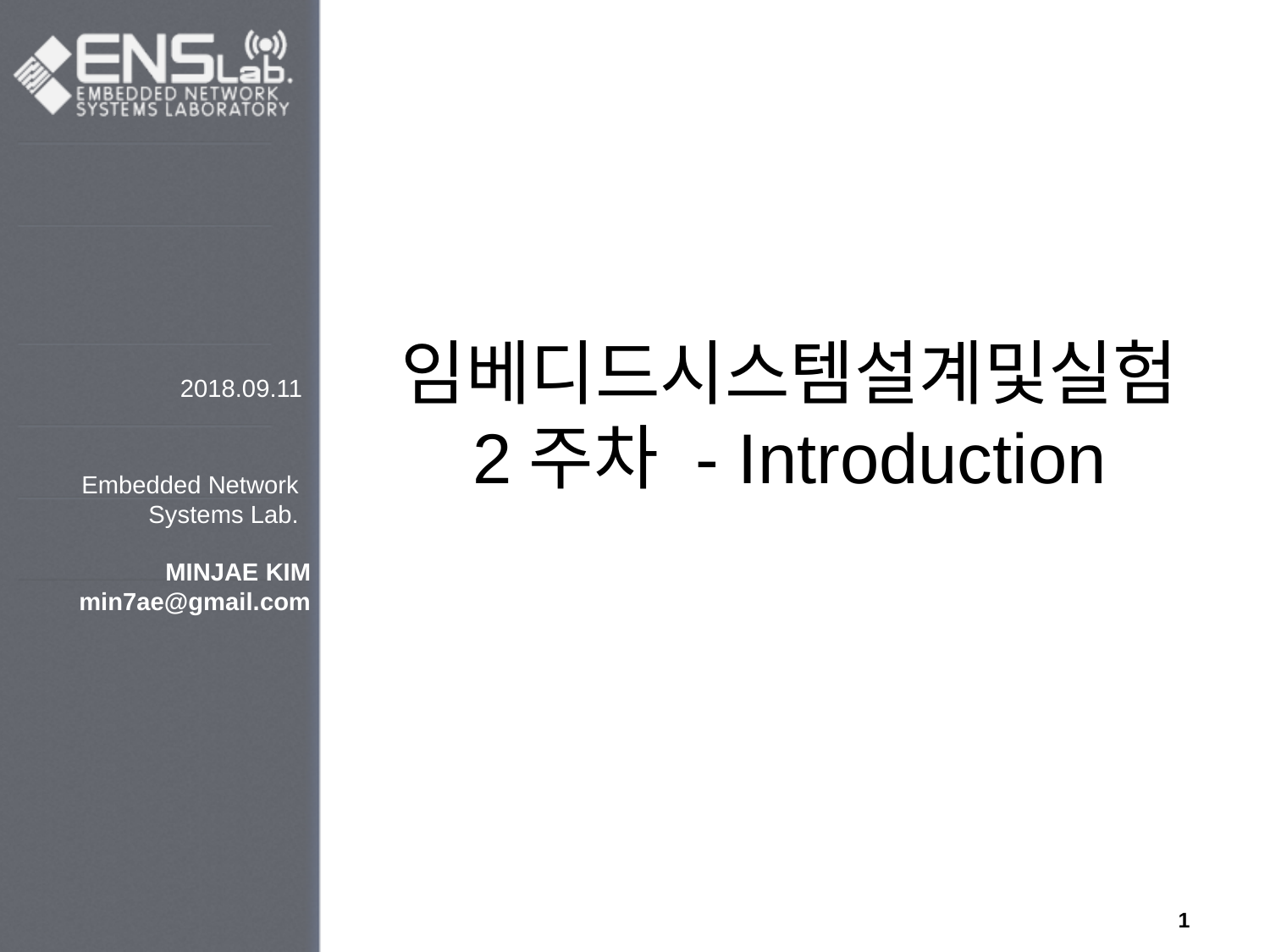

임베디드시스템설계및실험
2주차 - Introduction
2018.09.11
Embedded Network
	Systems Lab.
MINJAE KIM
min7ae@gmail.com
1